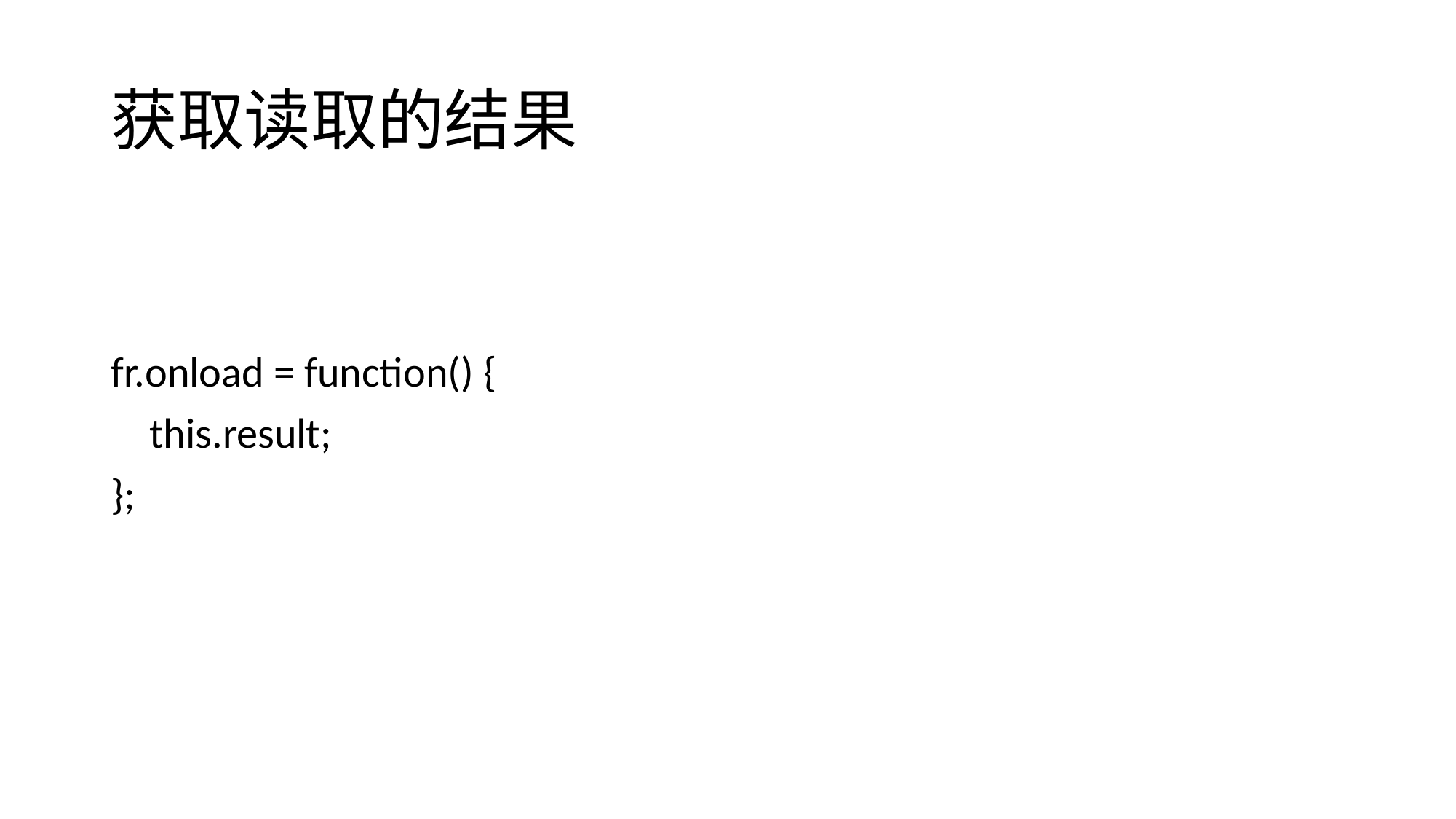

# 获取读取的结果

fr.onload = function() {
    this.result;
};